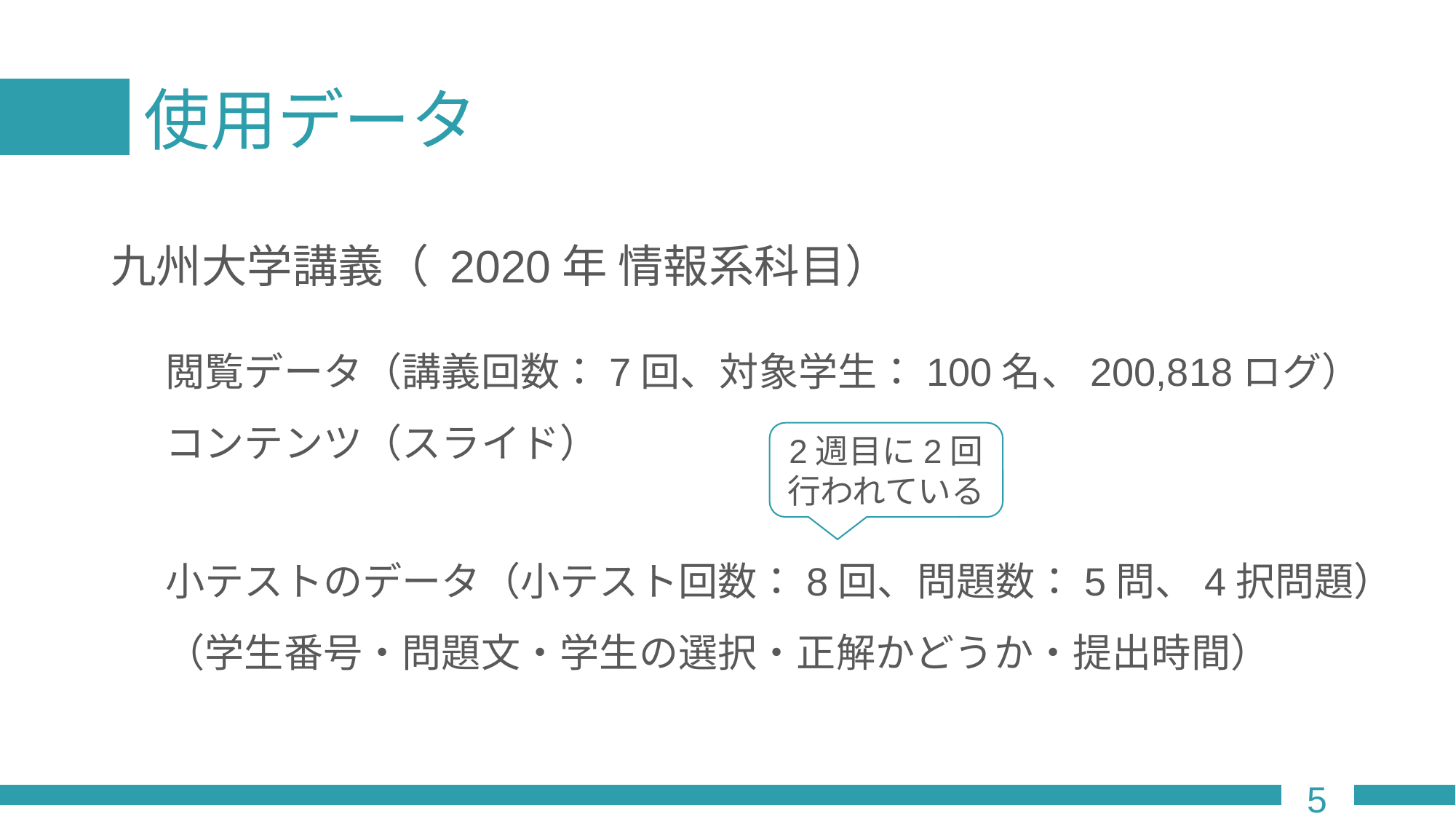

# 使用データ

九州大学講義（ 2020年 情報系科目）

閲覧データ（講義回数：7回、対象学生：100名、200,818ログ）
コンテンツ（スライド）

小テストのデータ（小テスト回数：8回、問題数：5問、4択問題）
（学生番号・問題文・学生の選択・正解かどうか・提出時間）

2週目に2回行われている
5